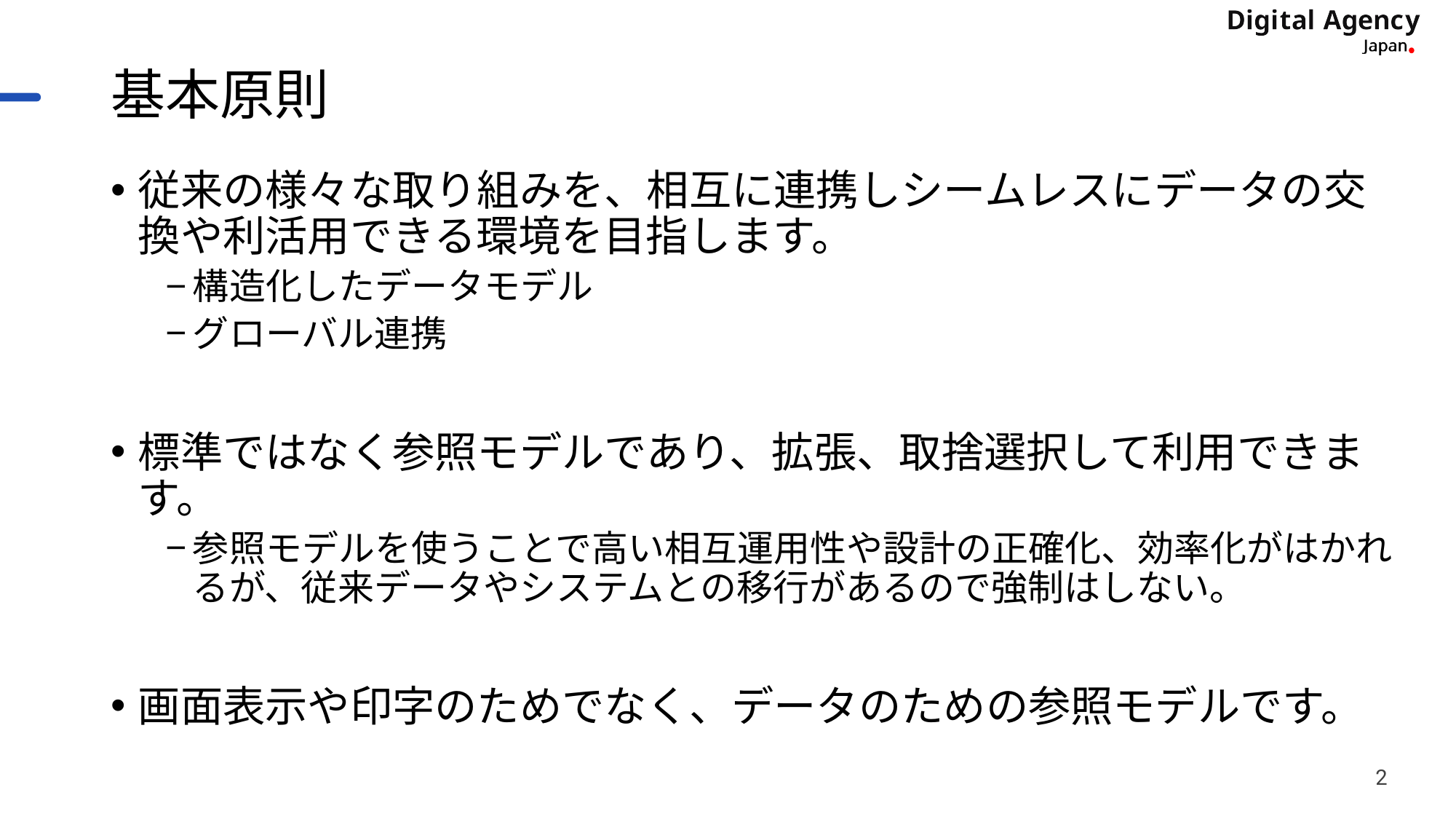

# 基本原則
従来の様々な取り組みを、相互に連携しシームレスにデータの交換や利活用できる環境を目指します。
構造化したデータモデル
グローバル連携

標準ではなく参照モデルであり、拡張、取捨選択して利用できます。
参照モデルを使うことで高い相互運用性や設計の正確化、効率化がはかれるが、従来データやシステムとの移行があるので強制はしない。

画面表示や印字のためでなく、データのための参照モデルです。
2